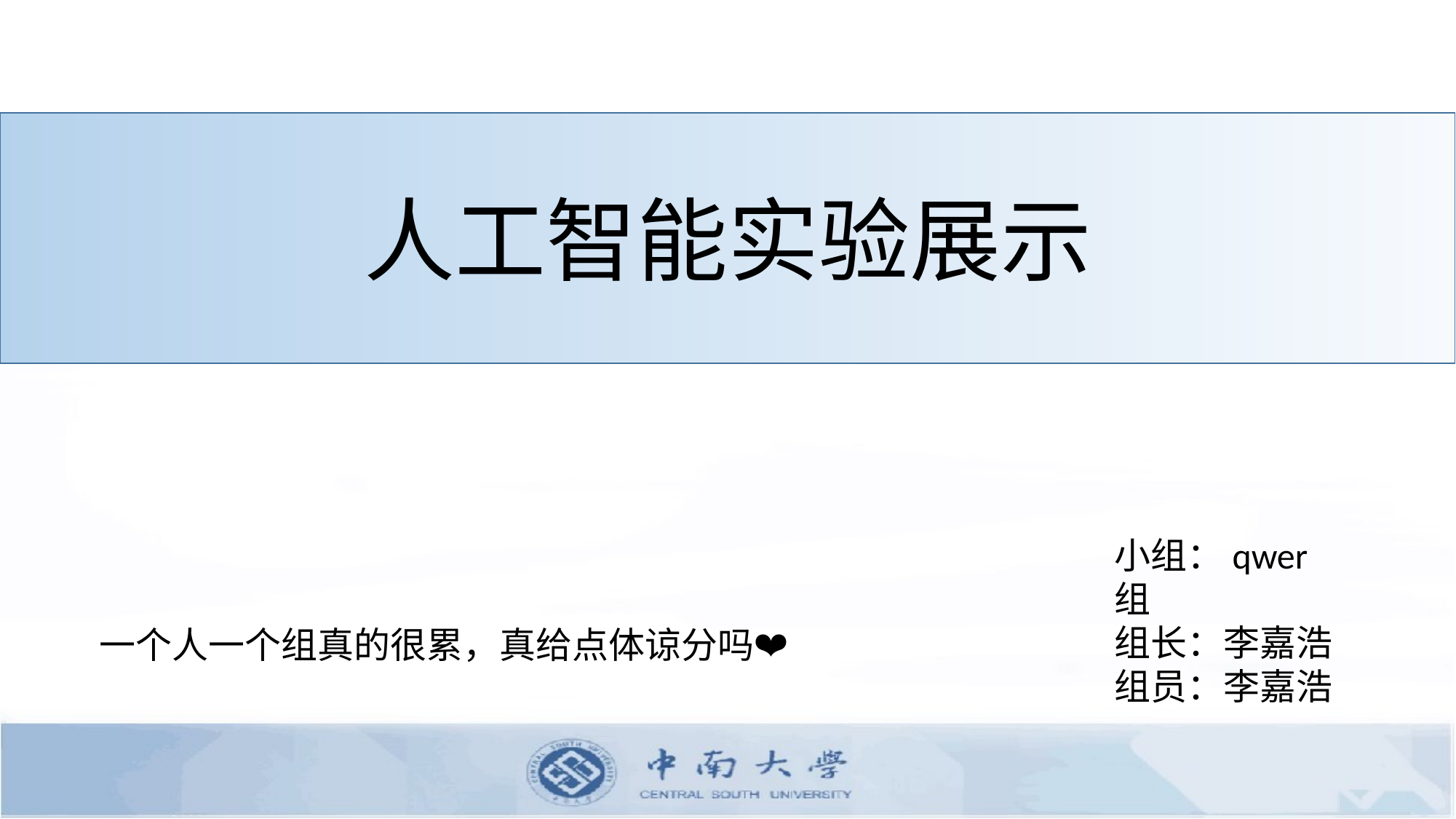

人工智能实验展示
小组：qwer组
组长：李嘉浩
组员：李嘉浩
一个人一个组真的很累，真给点体谅分吗❤